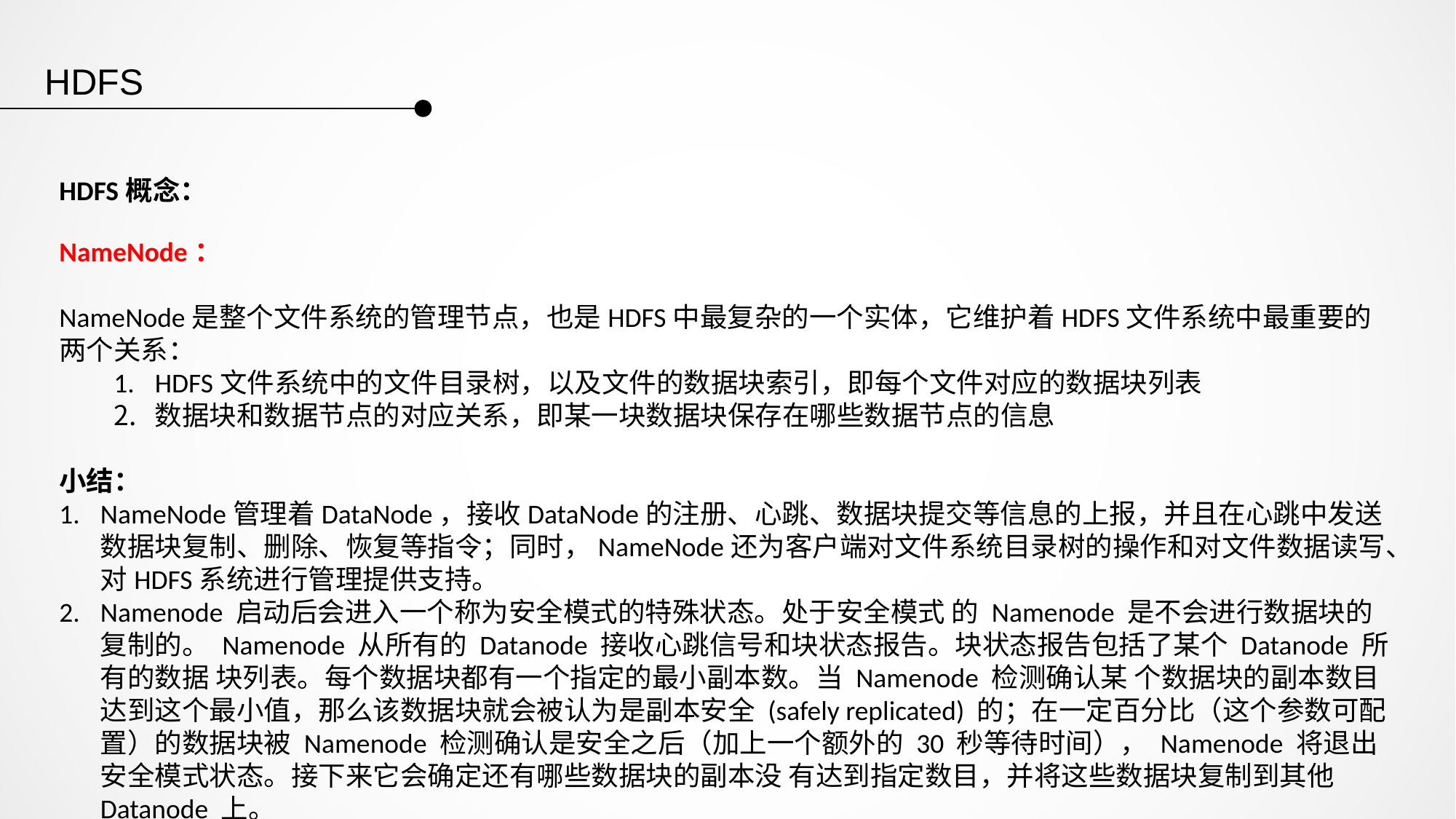

HDFS

HDFS概念：
NameNode：

NameNode是整个文件系统的管理节点，也是HDFS中最复杂的一个实体，它维护着HDFS文件系统中最重要的两个关系：
HDFS文件系统中的文件目录树，以及文件的数据块索引，即每个文件对应的数据块列表
数据块和数据节点的对应关系，即某一块数据块保存在哪些数据节点的信息

小结：
NameNode管理着DataNode，接收DataNode的注册、心跳、数据块提交等信息的上报，并且在心跳中发送数据块复制、删除、恢复等指令；同时，NameNode还为客户端对文件系统目录树的操作和对文件数据读写、对HDFS系统进行管理提供支持。
Namenode 启动后会进入一个称为安全模式的特殊状态。处于安全模式 的 Namenode 是不会进行数据块的复制的。 Namenode 从所有的 Datanode 接收心跳信号和块状态报告。块状态报告包括了某个 Datanode 所有的数据 块列表。每个数据块都有一个指定的最小副本数。当 Namenode 检测确认某 个数据块的副本数目达到这个最小值，那么该数据块就会被认为是副本安全 (safely replicated) 的；在一定百分比（这个参数可配置）的数据块被 Namenode 检测确认是安全之后（加上一个额外的 30 秒等待时间）， Namenode 将退出安全模式状态。接下来它会确定还有哪些数据块的副本没 有达到指定数目，并将这些数据块复制到其他 Datanode 上。